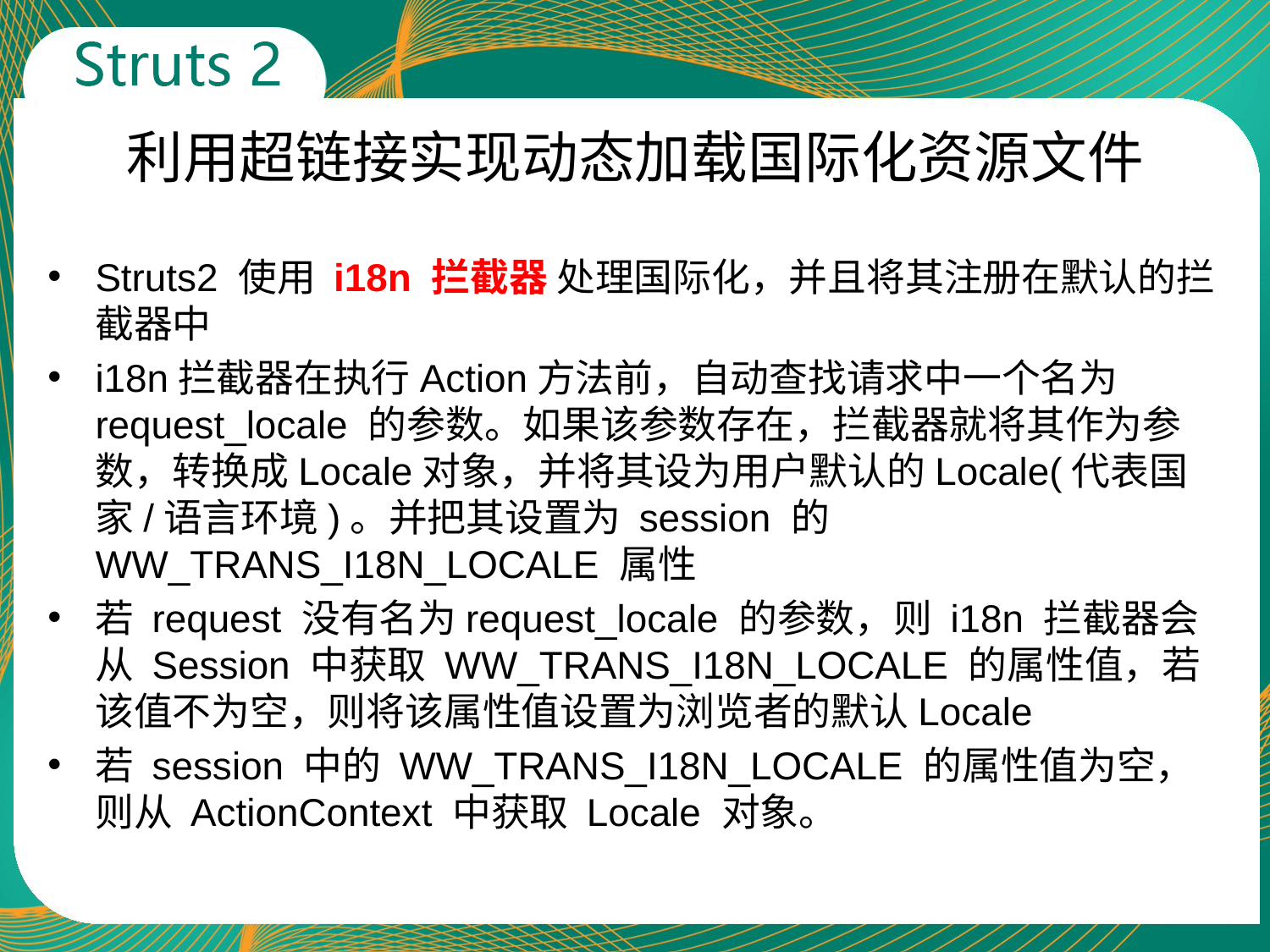

# 利用超链接实现动态加载国际化资源文件
Struts2 使用 i18n 拦截器 处理国际化，并且将其注册在默认的拦截器中
i18n拦截器在执行Action方法前，自动查找请求中一个名为request_locale 的参数。如果该参数存在，拦截器就将其作为参数，转换成Locale对象，并将其设为用户默认的Locale(代表国家/语言环境)。并把其设置为 session 的 WW_TRANS_I18N_LOCALE 属性
若 request 没有名为request_locale 的参数，则 i18n 拦截器会从 Session 中获取 WW_TRANS_I18N_LOCALE 的属性值，若该值不为空，则将该属性值设置为浏览者的默认Locale
若 session 中的 WW_TRANS_I18N_LOCALE 的属性值为空，则从 ActionContext 中获取 Locale 对象。